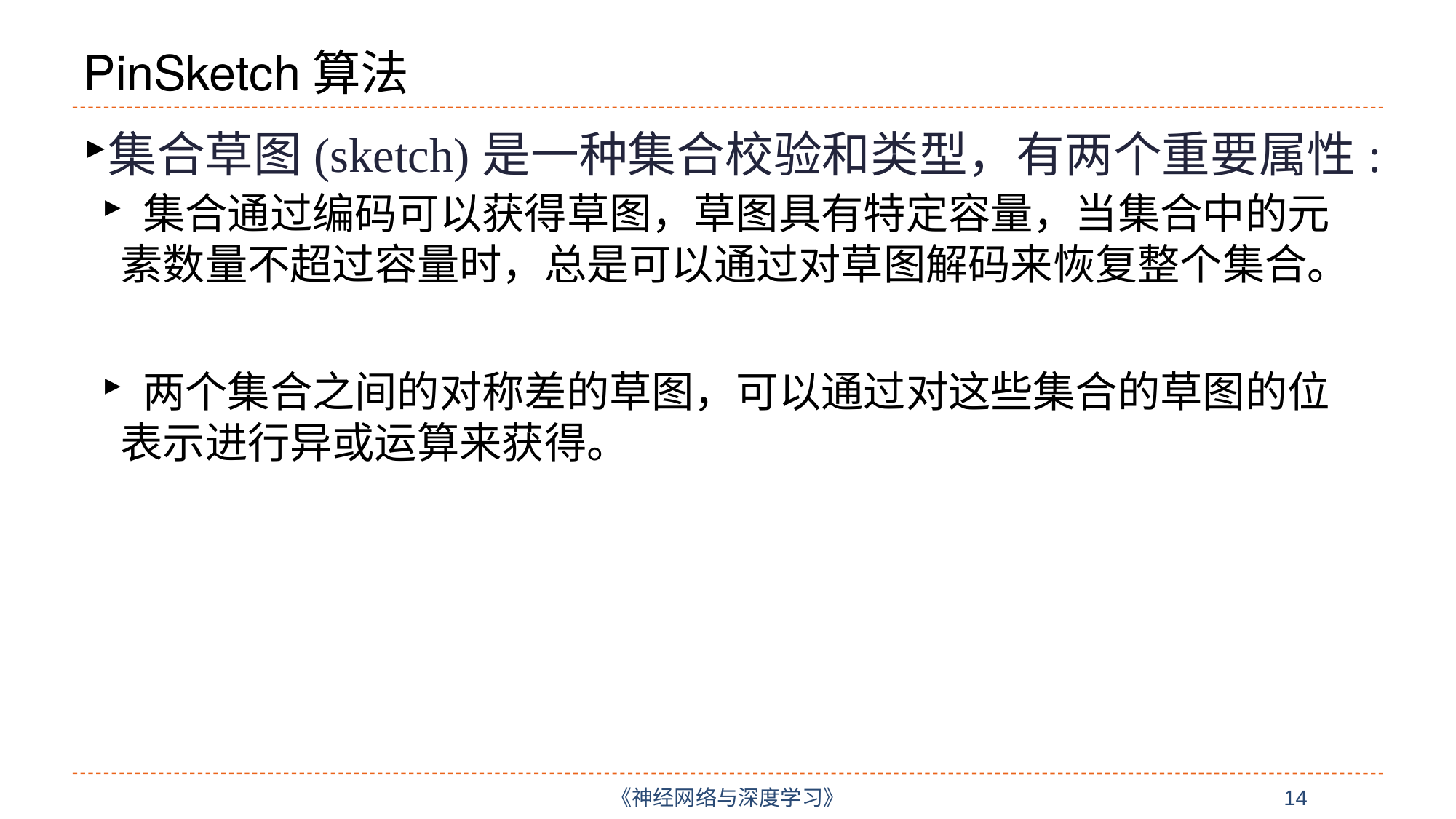

# PinSketch算法
集合草图(sketch)是一种集合校验和类型，有两个重要属性:
 集合通过编码可以获得草图，草图具有特定容量，当集合中的元素数量不超过容量时，总是可以通过对草图解码来恢复整个集合。

 两个集合之间的对称差的草图，可以通过对这些集合的草图的位表示进行异或运算来获得。